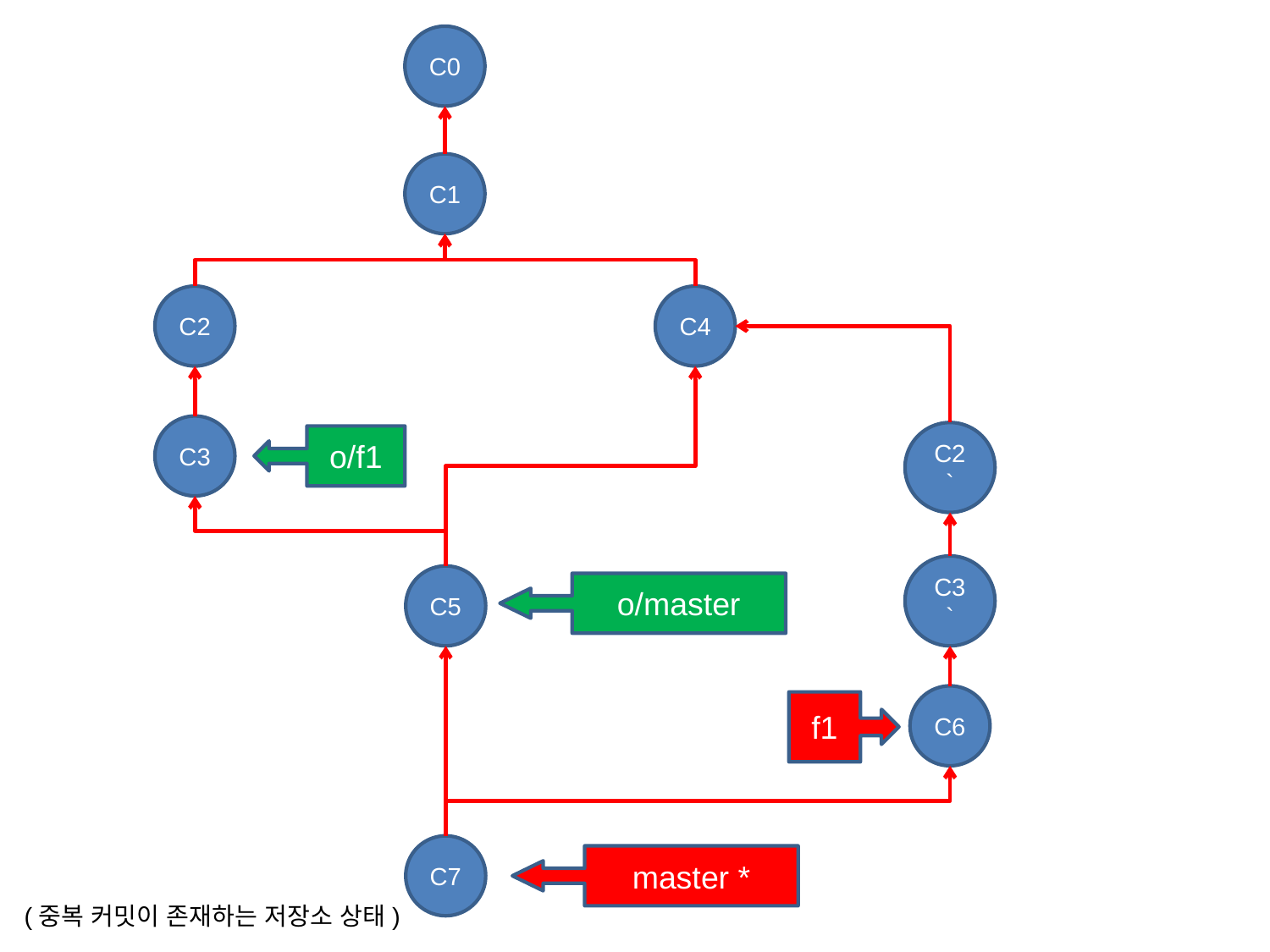

C0
C1
C2
C4
C3
C2`
o/f1
C3`
C5
o/master
C6
f1
C7
master *
(중복 커밋이 존재하는 저장소 상태)